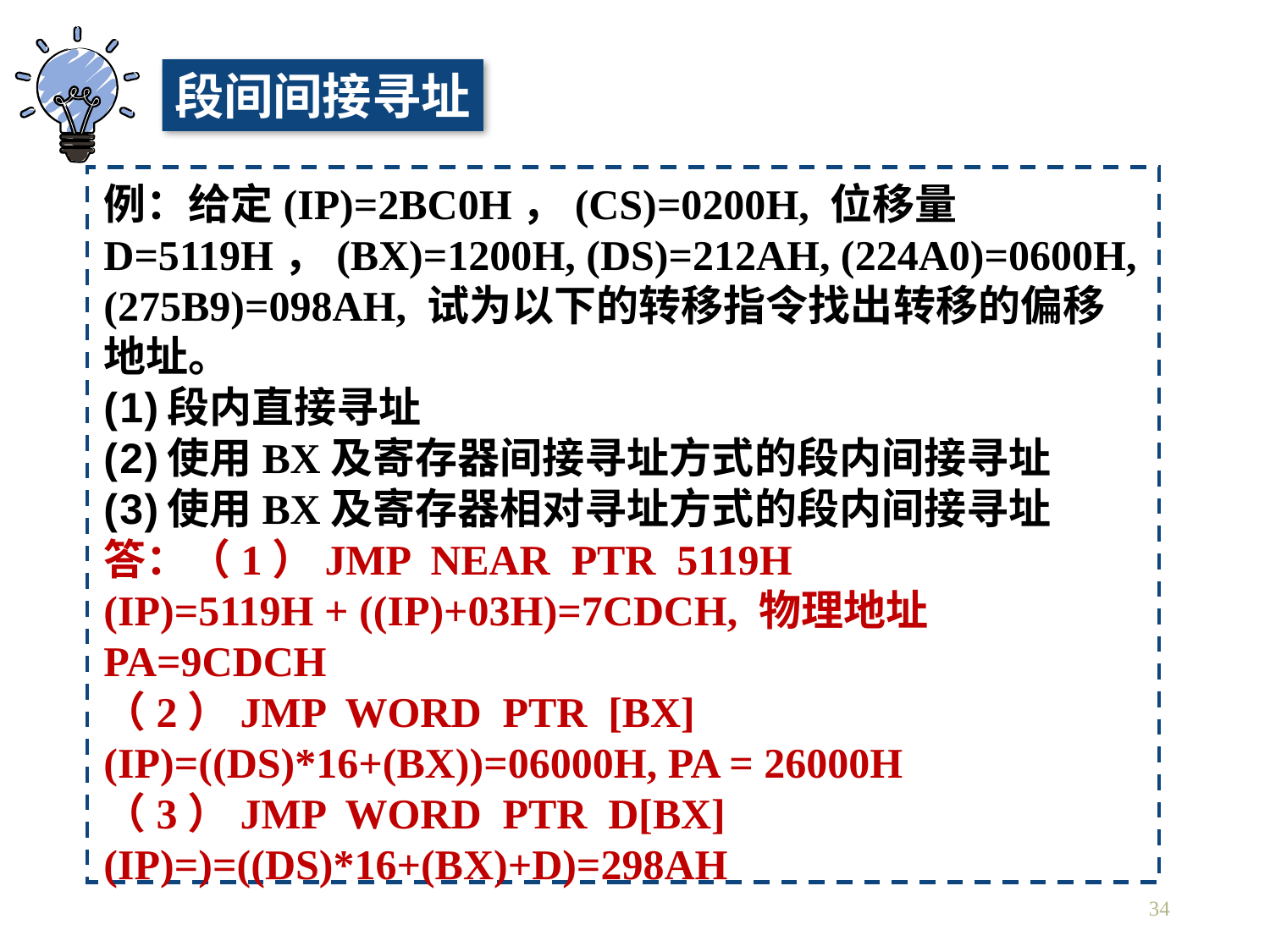

段间间接寻址

例：给定(IP)=2BC0H，(CS)=0200H, 位移量D=5119H，(BX)=1200H, (DS)=212AH, (224A0)=0600H, (275B9)=098AH, 试为以下的转移指令找出转移的偏移地址。
段内直接寻址
使用BX及寄存器间接寻址方式的段内间接寻址
使用BX及寄存器相对寻址方式的段内间接寻址
答：（1）JMP  NEAR  PTR  5119H
(IP)=5119H + ((IP)+03H)=7CDCH, 物理地址PA=9CDCH
（2）JMP  WORD  PTR  [BX]
(IP)=((DS)*16+(BX))=06000H, PA = 26000H
（3）JMP  WORD  PTR  D[BX]
(IP)=)=((DS)*16+(BX)+D)=298AH
34